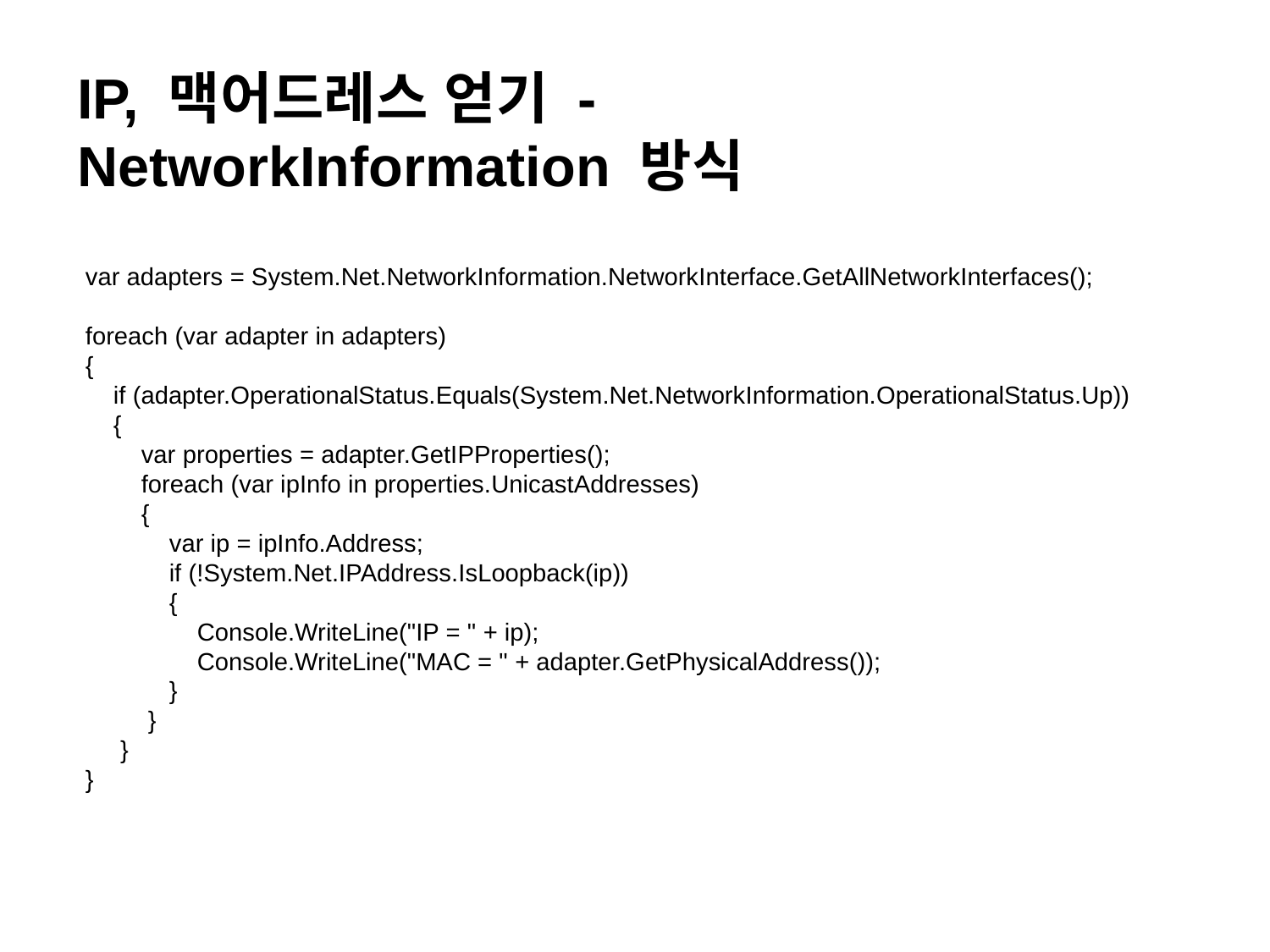

IP, 맥어드레스 얻기 - NetworkInformation 방식
    var adapters = System.Net.NetworkInformation.NetworkInterface.GetAllNetworkInterfaces();

    foreach (var adapter in adapters)
    {
        if (adapter.OperationalStatus.Equals(System.Net.NetworkInformation.OperationalStatus.Up))
        {
            var properties = adapter.GetIPProperties();
            foreach (var ipInfo in properties.UnicastAddresses)
            {
                var ip = ipInfo.Address;
                if (!System.Net.IPAddress.IsLoopback(ip))
                {
                    Console.WriteLine("IP = " + ip);
                    Console.WriteLine("MAC = " + adapter.GetPhysicalAddress());
                }
             }
         }
    }